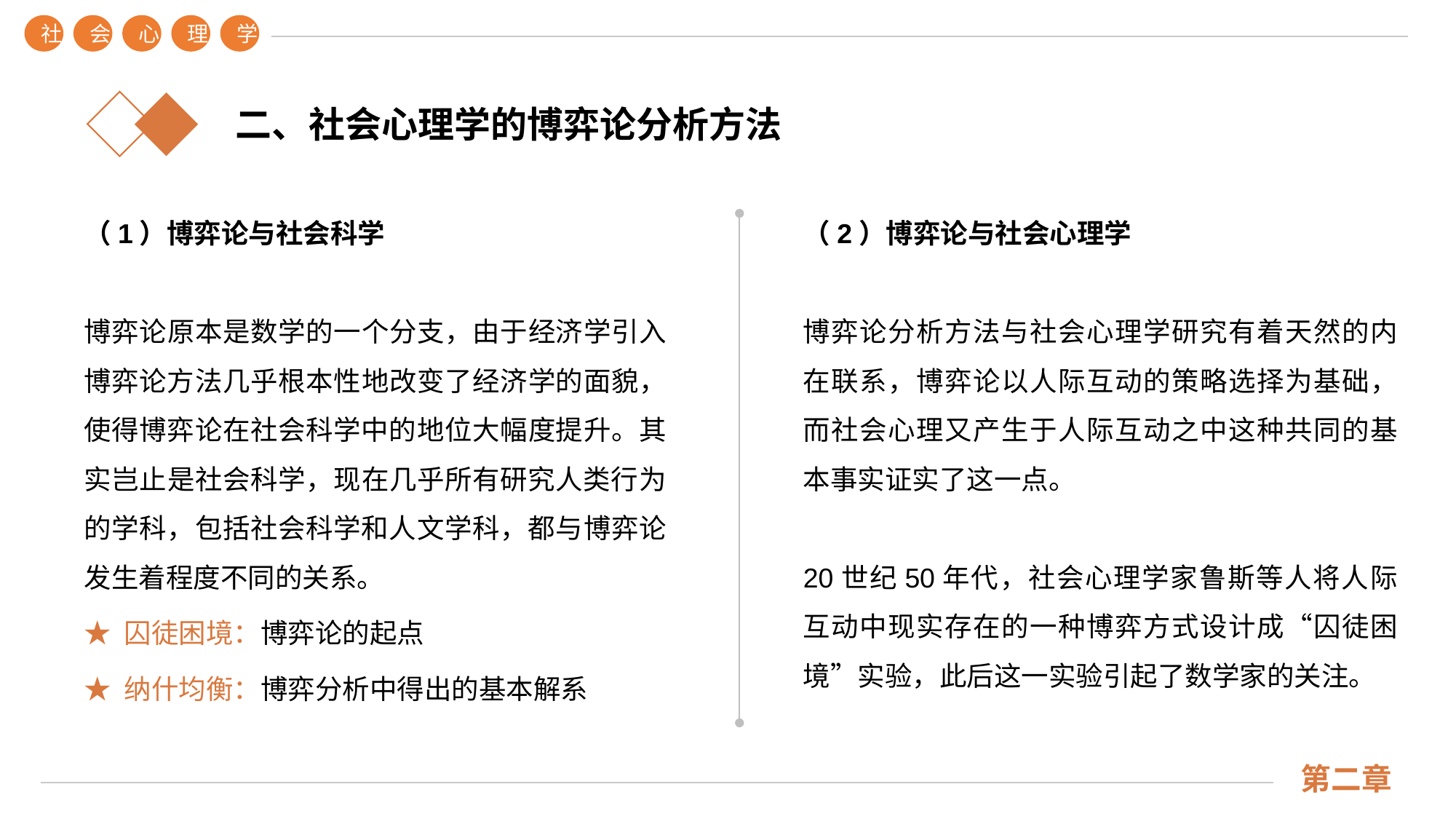

社
会
心
理
学
第二章

二、社会心理学的博弈论分析方法
（1）博弈论与社会科学

博弈论原本是数学的一个分支，由于经济学引入博弈论方法几乎根本性地改变了经济学的面貌，使得博弈论在社会科学中的地位大幅度提升。其实岂止是社会科学，现在几乎所有研究人类行为的学科，包括社会科学和人文学科，都与博弈论发生着程度不同的关系。
★ 囚徒困境：博弈论的起点
★ 纳什均衡：博弈分析中得出的基本解系

（2）博弈论与社会心理学

博弈论分析方法与社会心理学研究有着天然的内在联系，博弈论以人际互动的策略选择为基础，而社会心理又产生于人际互动之中这种共同的基本事实证实了这一点。

20世纪50年代，社会心理学家鲁斯等人将人际互动中现实存在的一种博弈方式设计成“囚徒困境”实验，此后这一实验引起了数学家的关注。